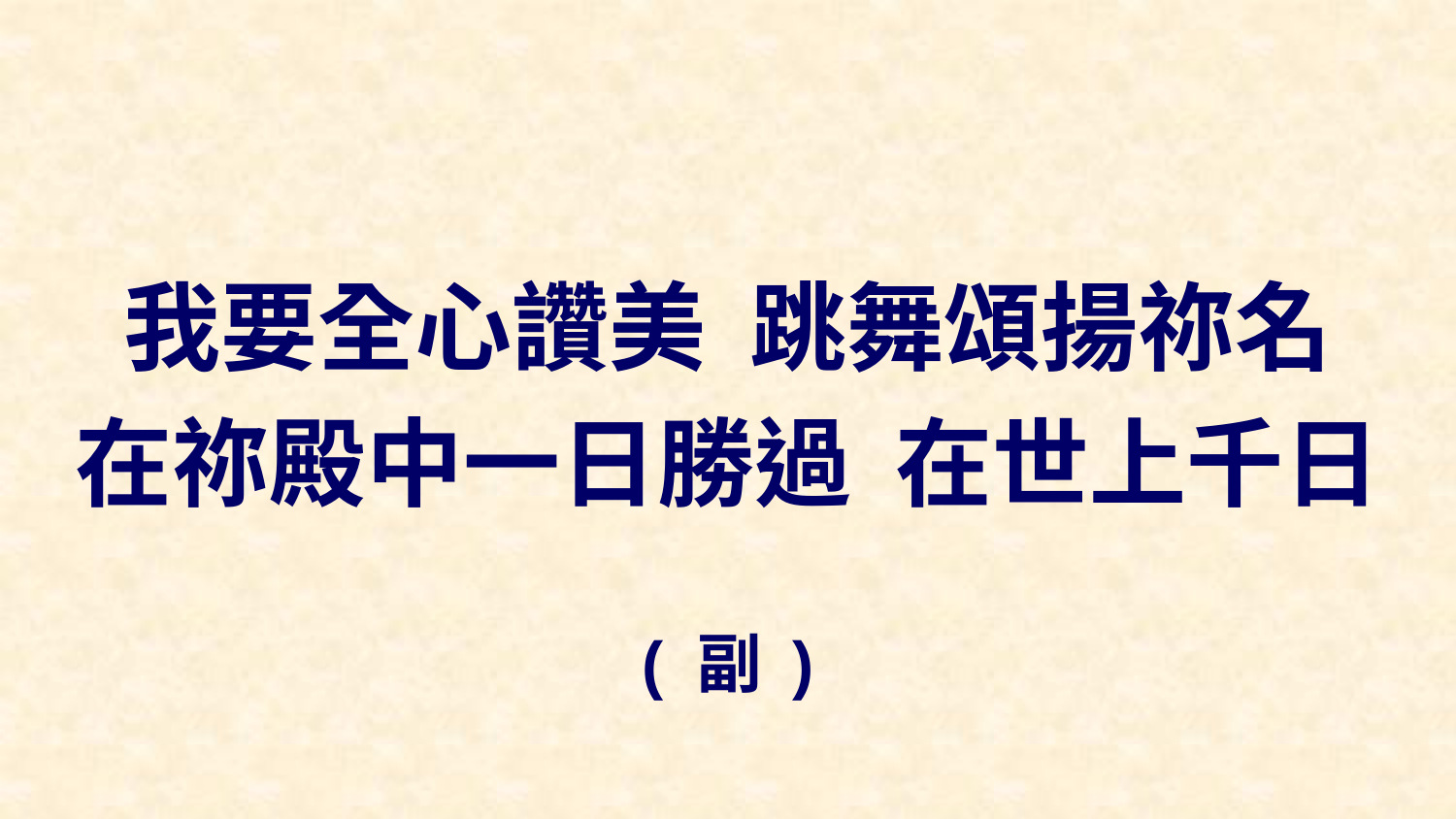

我要全心讚美  跳舞頌揚祢名
在祢殿中一日勝過  在世上千日
( 副 )